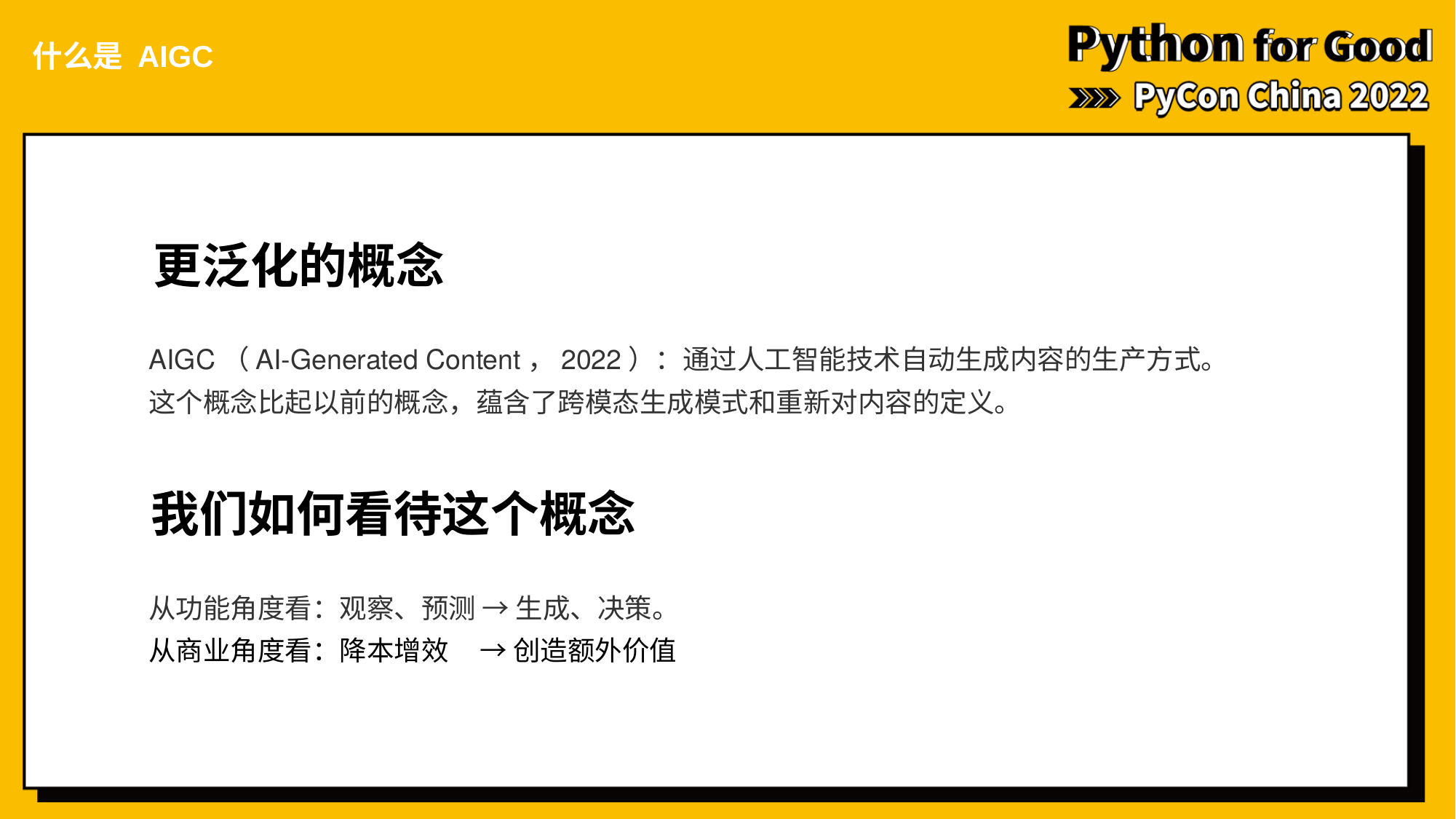

什么是 AIGC
更泛化的概念
AIGC（AI-Generated Content，2022）：通过人工智能技术自动生成内容的生产方式。
这个概念比起以前的概念，蕴含了跨模态生成模式和重新对内容的定义。
我们如何看待这个概念
从功能角度看：观察、预测 → 生成、决策。
从商业角度看：降本增效     → 创造额外价值